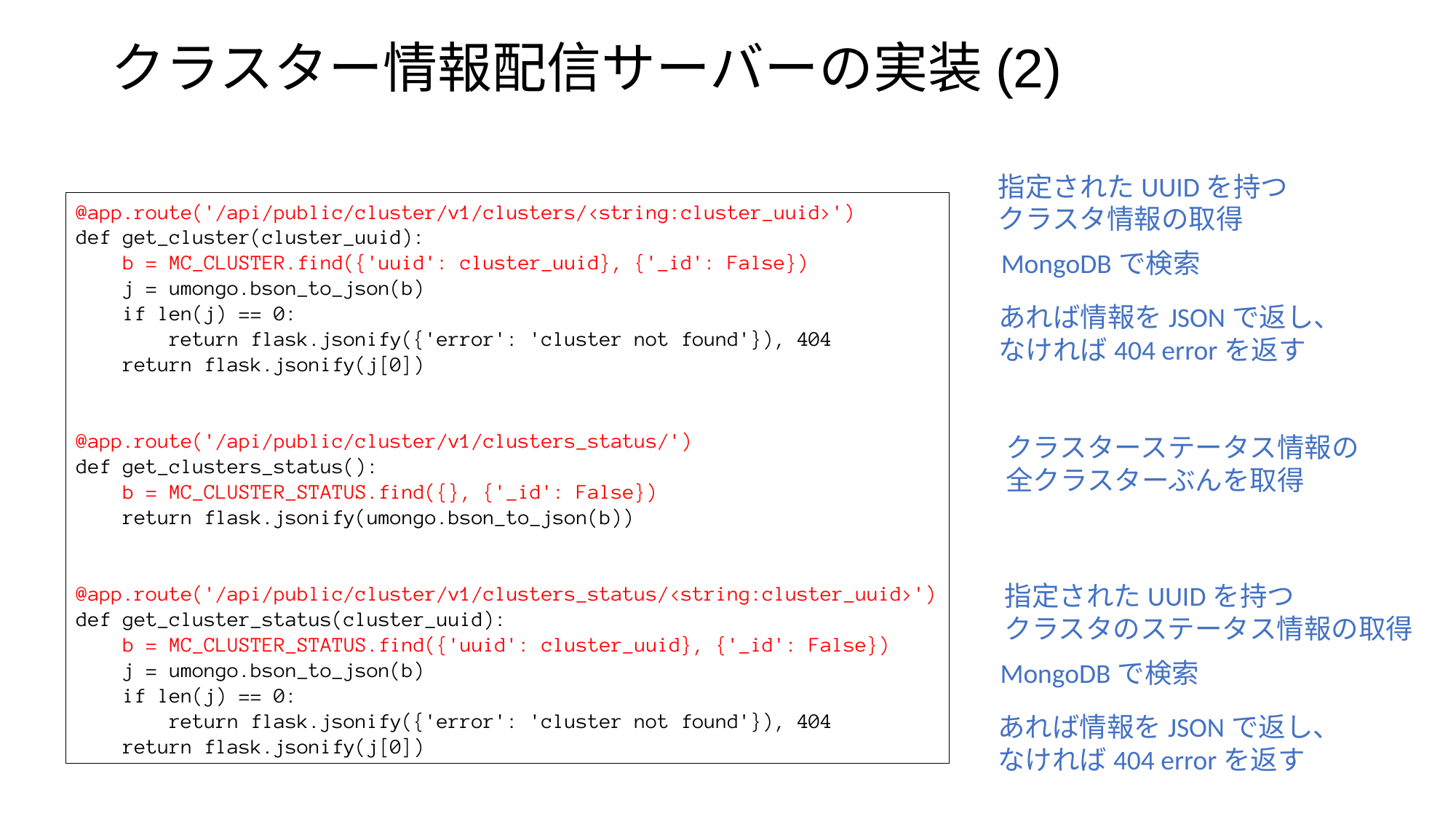

# クラスター情報配信サーバーの実装(2)
指定されたUUIDを持つ
クラスタ情報の取得
@app.route('/api/public/cluster/v1/clusters/<string:cluster_uuid>')
def get_cluster(cluster_uuid):
    b = MC_CLUSTER.find({'uuid': cluster_uuid}, {'_id': False})
    j = umongo.bson_to_json(b)
    if len(j) == 0:
        return flask.jsonify({'error': 'cluster not found'}), 404
    return flask.jsonify(j[0])

@app.route('/api/public/cluster/v1/clusters_status/')
def get_clusters_status():
    b = MC_CLUSTER_STATUS.find({}, {'_id': False})
    return flask.jsonify(umongo.bson_to_json(b))

@app.route('/api/public/cluster/v1/clusters_status/<string:cluster_uuid>')
def get_cluster_status(cluster_uuid):
    b = MC_CLUSTER_STATUS.find({'uuid': cluster_uuid}, {'_id': False})
    j = umongo.bson_to_json(b)
    if len(j) == 0:
        return flask.jsonify({'error': 'cluster not found'}), 404
    return flask.jsonify(j[0])
MongoDBで検索
あれば情報をJSONで返し、
なければ404 errorを返す
クラスターステータス情報の
全クラスターぶんを取得
指定されたUUIDを持つ
クラスタのステータス情報の取得
MongoDBで検索
あれば情報をJSONで返し、
なければ404 errorを返す